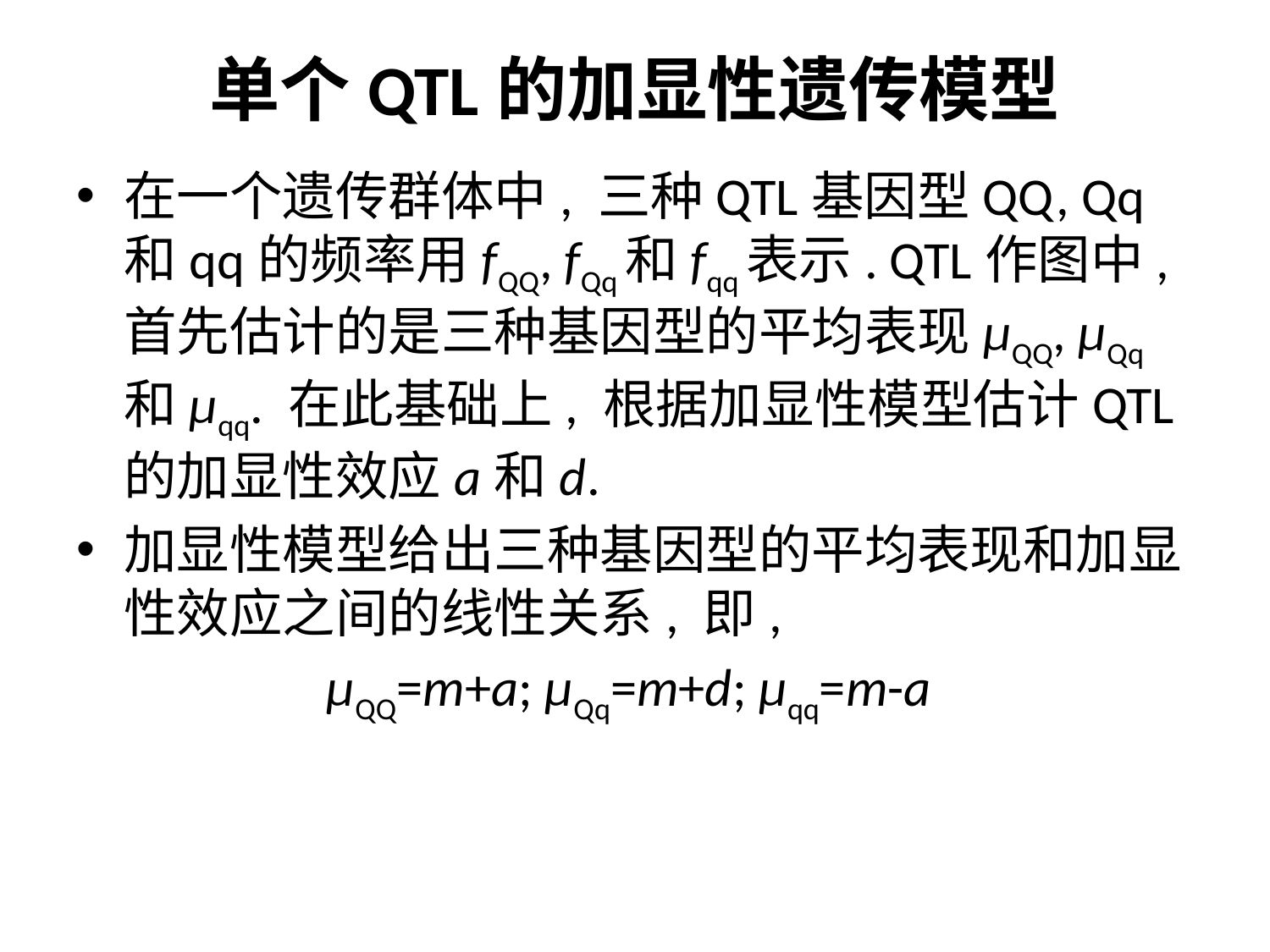

# 单个QTL的加显性遗传模型
在一个遗传群体中, 三种QTL基因型QQ, Qq和qq的频率用fQQ, fQq和fqq表示. QTL作图中, 首先估计的是三种基因型的平均表现μQQ, μQq和μqq. 在此基础上, 根据加显性模型估计QTL的加显性效应a和d.
加显性模型给出三种基因型的平均表现和加显性效应之间的线性关系, 即,
μQQ=m+a; μQq=m+d; μqq=m-a